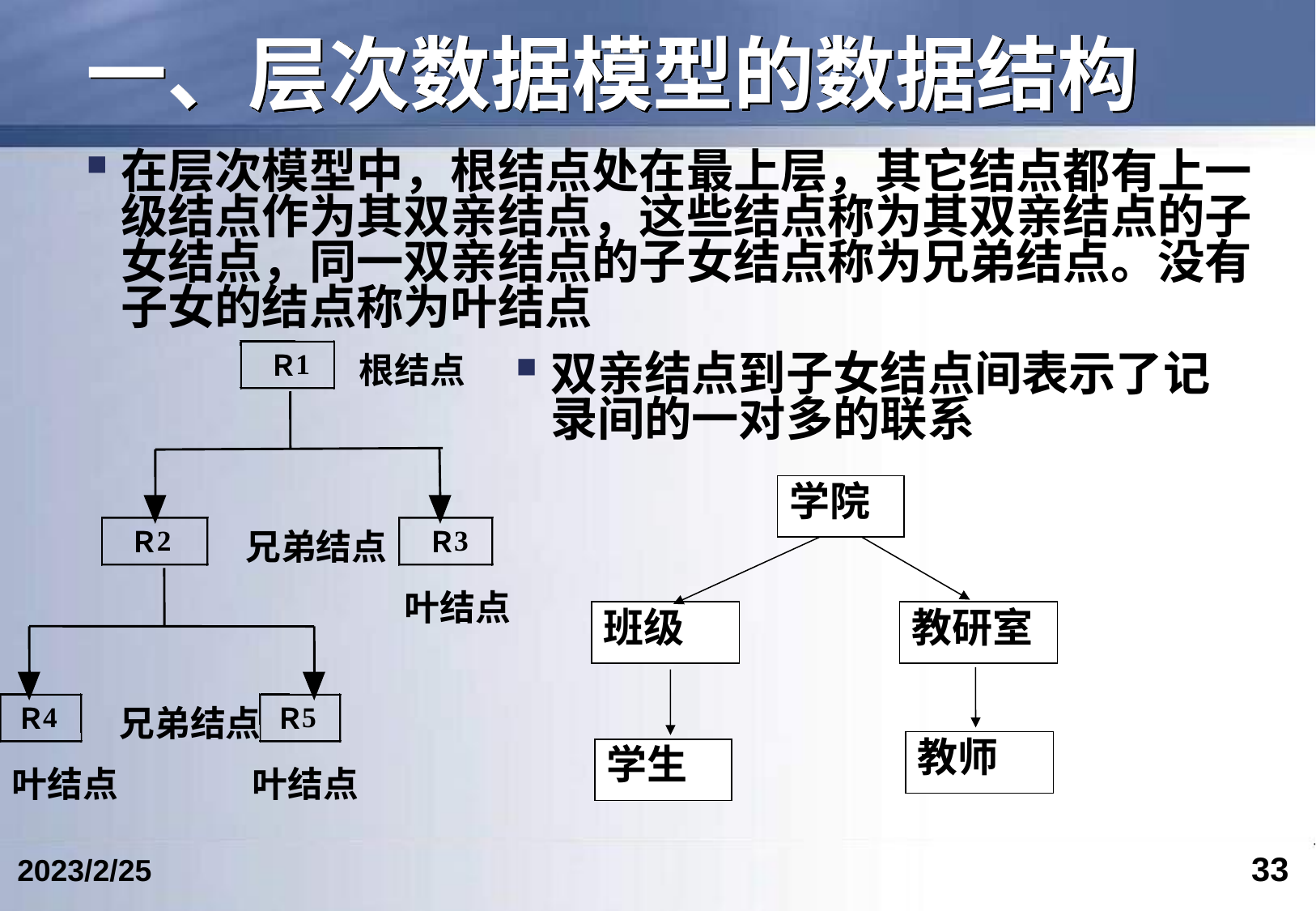

# 一、层次数据模型的数据结构
在层次模型中，根结点处在最上层，其它结点都有上一级结点作为其双亲结点，这些结点称为其双亲结点的子女结点，同一双亲结点的子女结点称为兄弟结点。没有子女的结点称为叶结点

1

Ｒ
根结点

2

3

Ｒ
兄弟结点

Ｒ

叶结点

4

5
Ｒ
兄弟结点

Ｒ

叶结点
叶结点

双亲结点到子女结点间表示了记录间的一对多的联系
学院

班级
教研室

教师
学生
33
2023/2/25